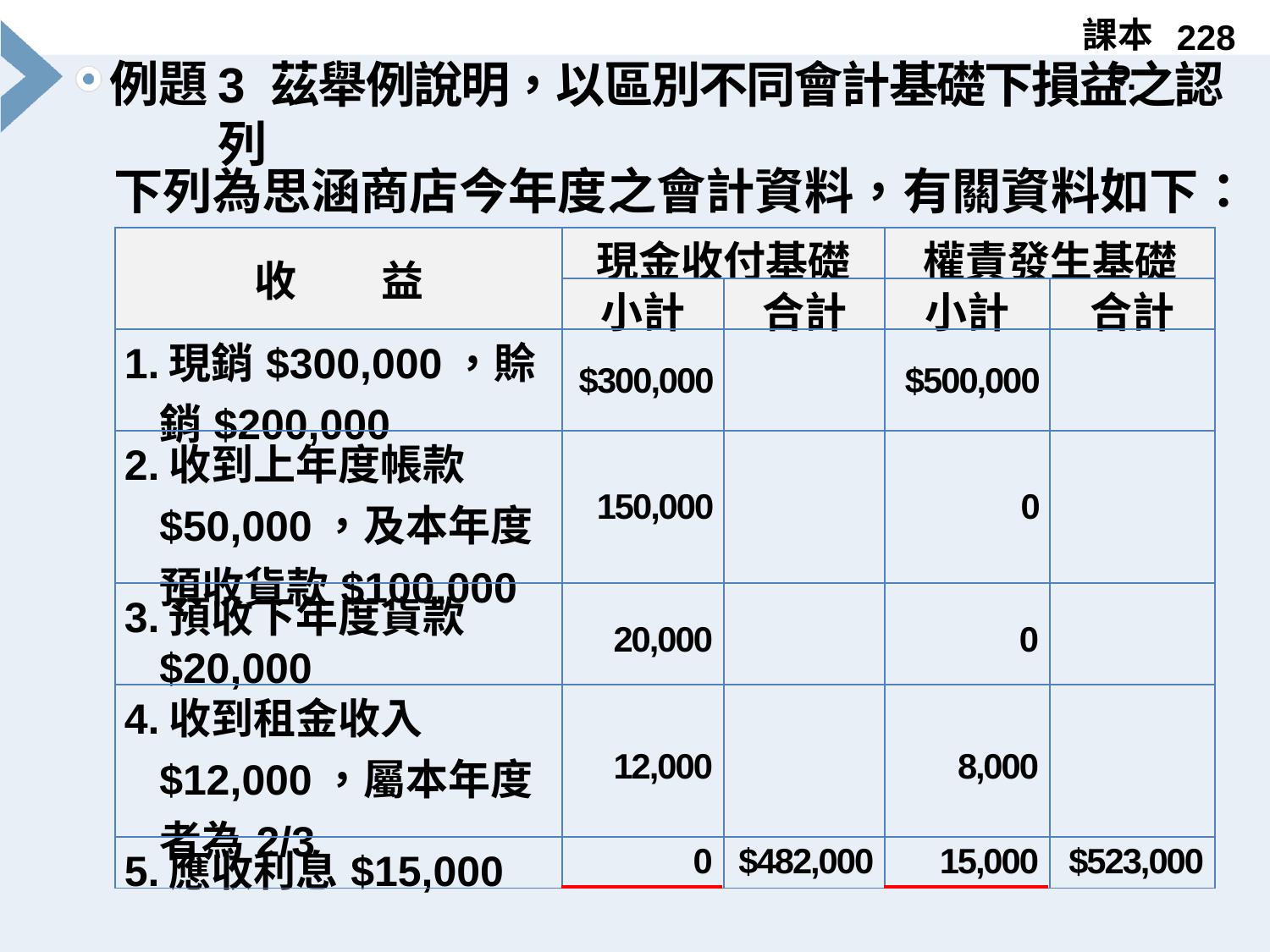

228
# 3 茲舉例說明，以區別不同會計基礎下損益之認列
下列為思涵商店今年度之會計資料，有關資料如下：
| 收　　益 | 現金收付基礎 |  | 權責發生基礎 |  |
| --- | --- | --- | --- | --- |
|  | 小計 | 合計 | 小計 | 合計 |
| 1.現銷$300,000，賒銷$200,000 |  |  |  |  |
| 2.收到上年度帳款$50,000，及本年度預收貨款$100,000 |  |  |  |  |
| 3.預收下年度貨款$20,000 |  |  |  |  |
| 4.收到租金收入$12,000，屬本年度者為2/3 |  |  |  |  |
| 5.應收利息$15,000 |  |  |  |  |
| $300,000 |  | $500,000 |
| --- | --- | --- |
| 150,000 |  | 0 |
| --- | --- | --- |
| 20,000 |  | 0 |
| --- | --- | --- |
| 12,000 |  | 8,000 |
| --- | --- | --- |
| 0 | $482,000 | 15,000 | $523,000 |
| --- | --- | --- | --- |